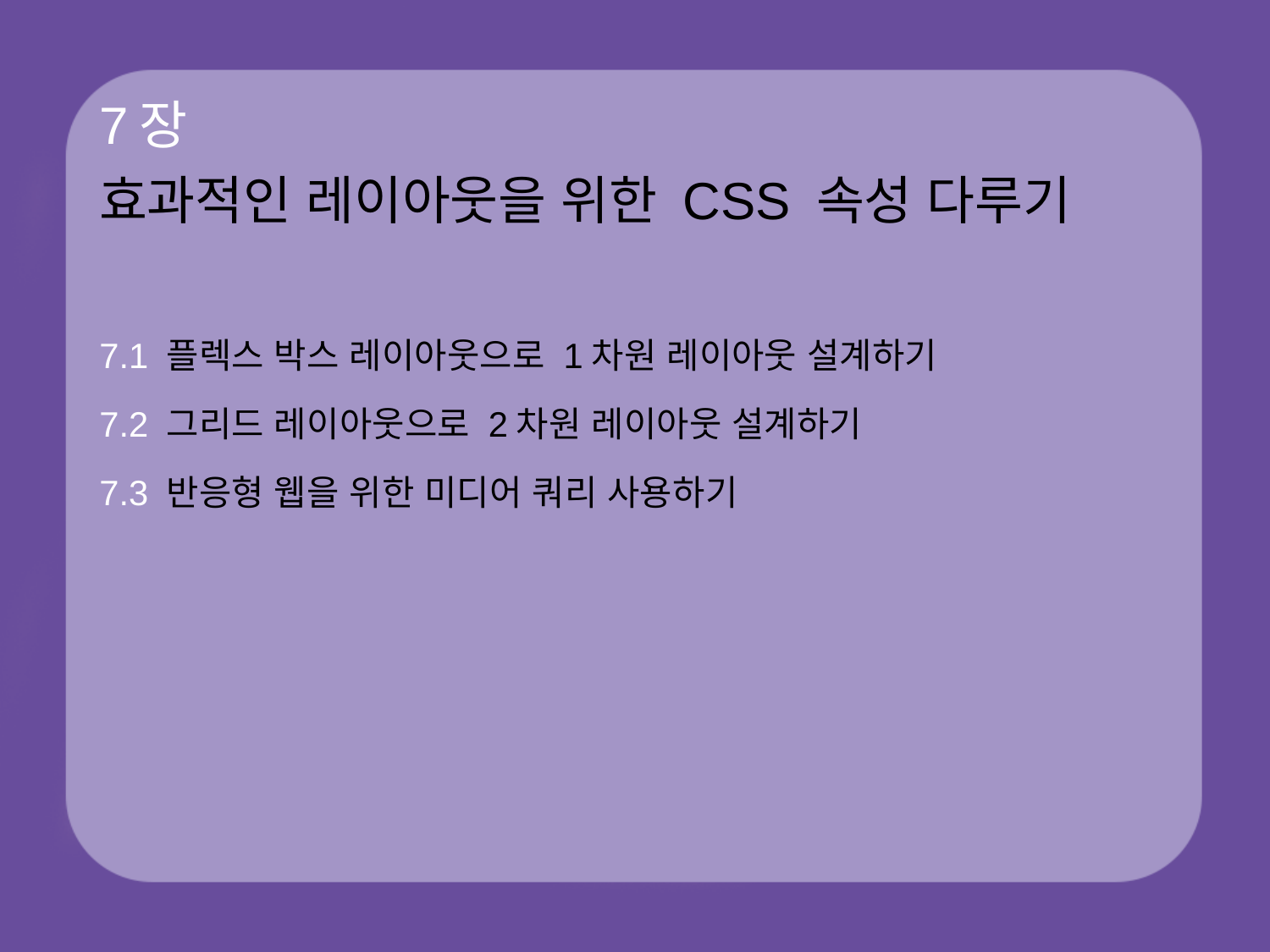

# 7장 효과적인 레이아웃을 위한 CSS 속성 다루기
7.1 플렉스 박스 레이아웃으로 1차원 레이아웃 설계하기
7.2 그리드 레이아웃으로 2차원 레이아웃 설계하기
7.3 반응형 웹을 위한 미디어 쿼리 사용하기